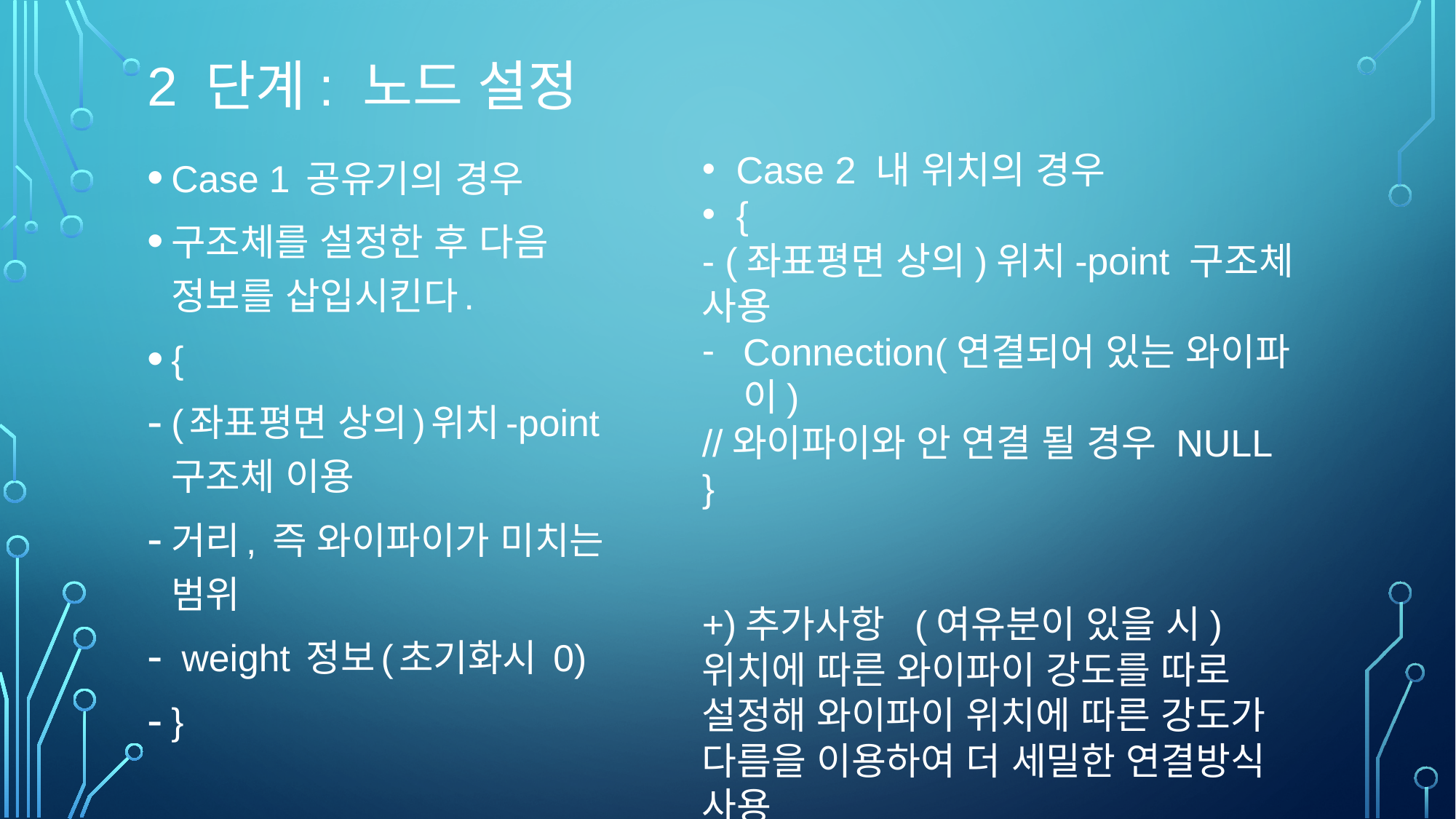

# 2 단계: 노드 설정
Case 1 공유기의 경우
구조체를 설정한 후 다음 정보를 삽입시킨다.
{
(좌표평면 상의)위치-point구조체 이용
거리, 즉 와이파이가 미치는 범위
 weight 정보(초기화시 0)
}

Case 2 내 위치의 경우
{
- (좌표평면 상의)위치-point 구조체 사용
Connection(연결되어 있는 와이파이)
//와이파이와 안 연결 될 경우 NULL
}

+)추가사항  (여유분이 있을 시)
위치에 따른 와이파이 강도를 따로 설정해 와이파이 위치에 따른 강도가 다름을 이용하여 더 세밀한 연결방식 사용